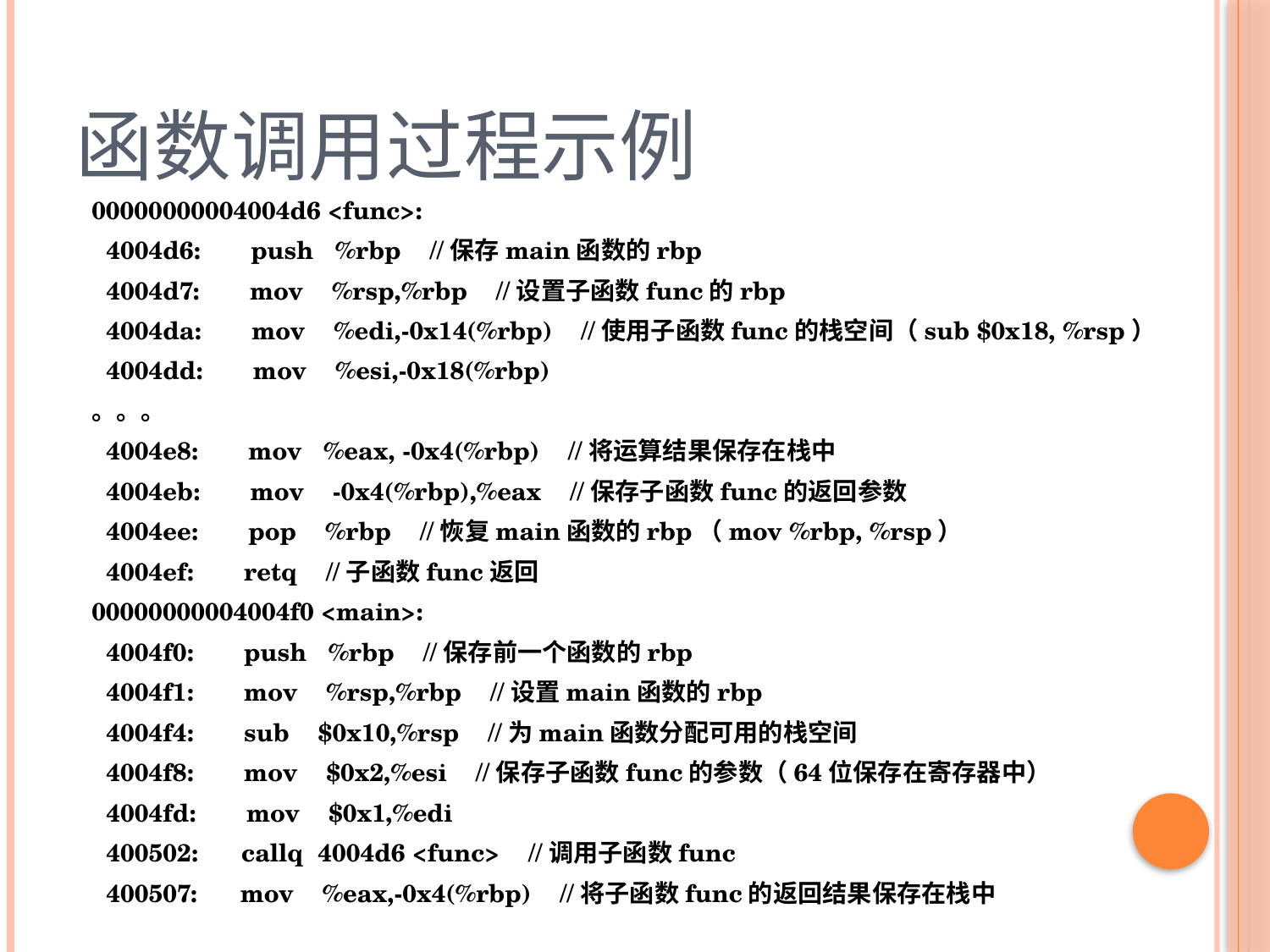

# 函数调用过程示例
00000000004004d6 <func>:
  4004d6:       push   %rbp    //保存main函数的rbp
  4004d7:       mov    %rsp,%rbp    //设置子函数func的rbp
  4004da:       mov    %edi,-0x14(%rbp)    //使用子函数func的栈空间（sub $0x18, %rsp）
  4004dd:       mov    %esi,-0x18(%rbp)
。。。
  4004e8:       mov   %eax, -0x4(%rbp)    //将运算结果保存在栈中
  4004eb:       mov    -0x4(%rbp),%eax    //保存子函数func的返回参数
  4004ee:       pop    %rbp    //恢复main函数的rbp（mov %rbp, %rsp）
  4004ef:       retq    //子函数func返回
00000000004004f0 <main>:
  4004f0:       push   %rbp    //保存前一个函数的rbp
  4004f1:       mov    %rsp,%rbp    //设置main函数的rbp
  4004f4:       sub    $0x10,%rsp    //为main函数分配可用的栈空间
  4004f8:       mov    $0x2,%esi    //保存子函数func的参数（64位保存在寄存器中）
  4004fd:       mov    $0x1,%edi
  400502:      callq  4004d6 <func>    //调用子函数func
  400507:      mov    %eax,-0x4(%rbp)    //将子函数func的返回结果保存在栈中